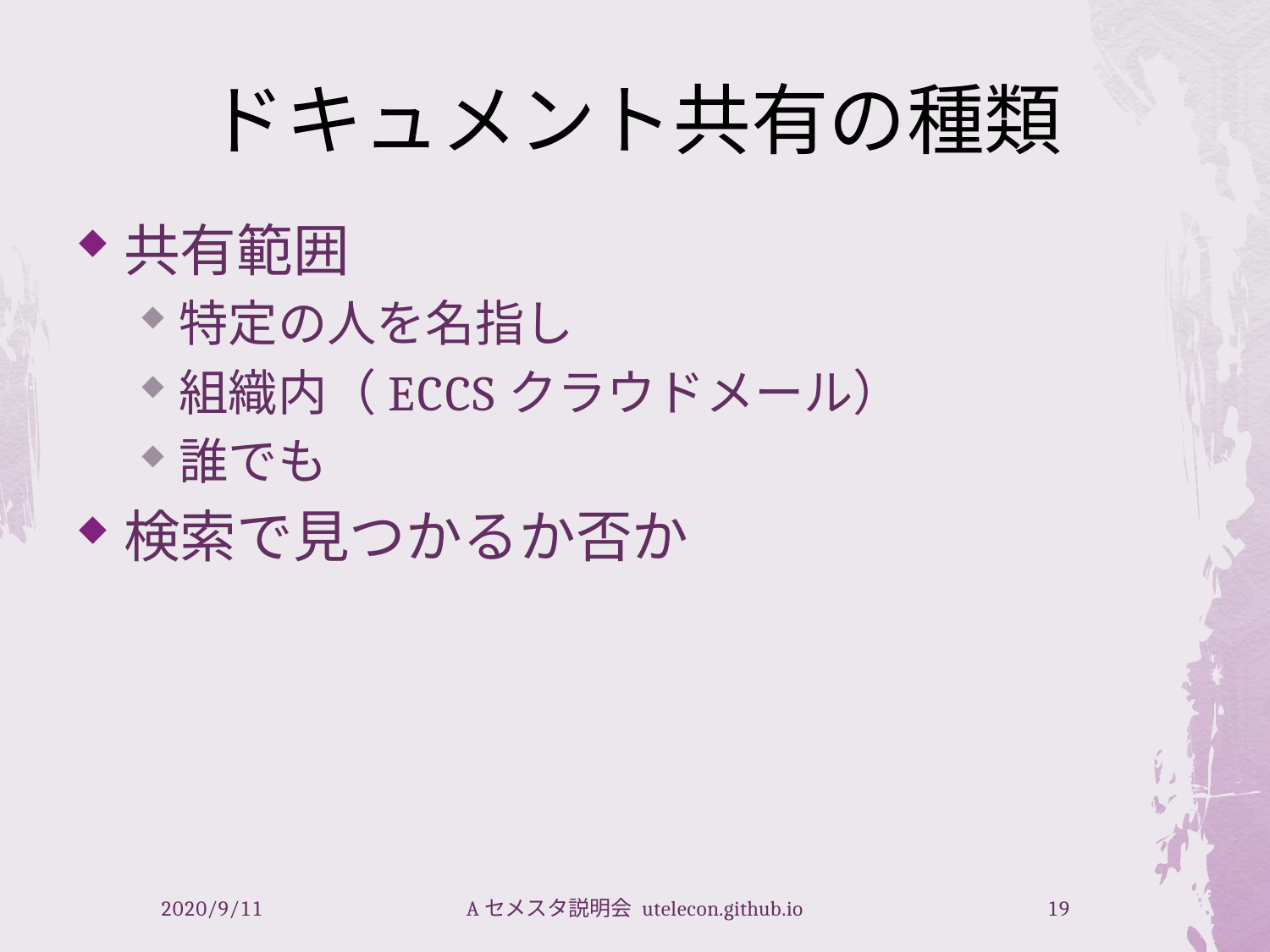

# ドキュメント共有の種類
共有範囲
特定の人を名指し
組織内（ECCSクラウドメール）
誰でも
検索で見つかるか否か
2020/9/11
Aセメスタ説明会 utelecon.github.io
19